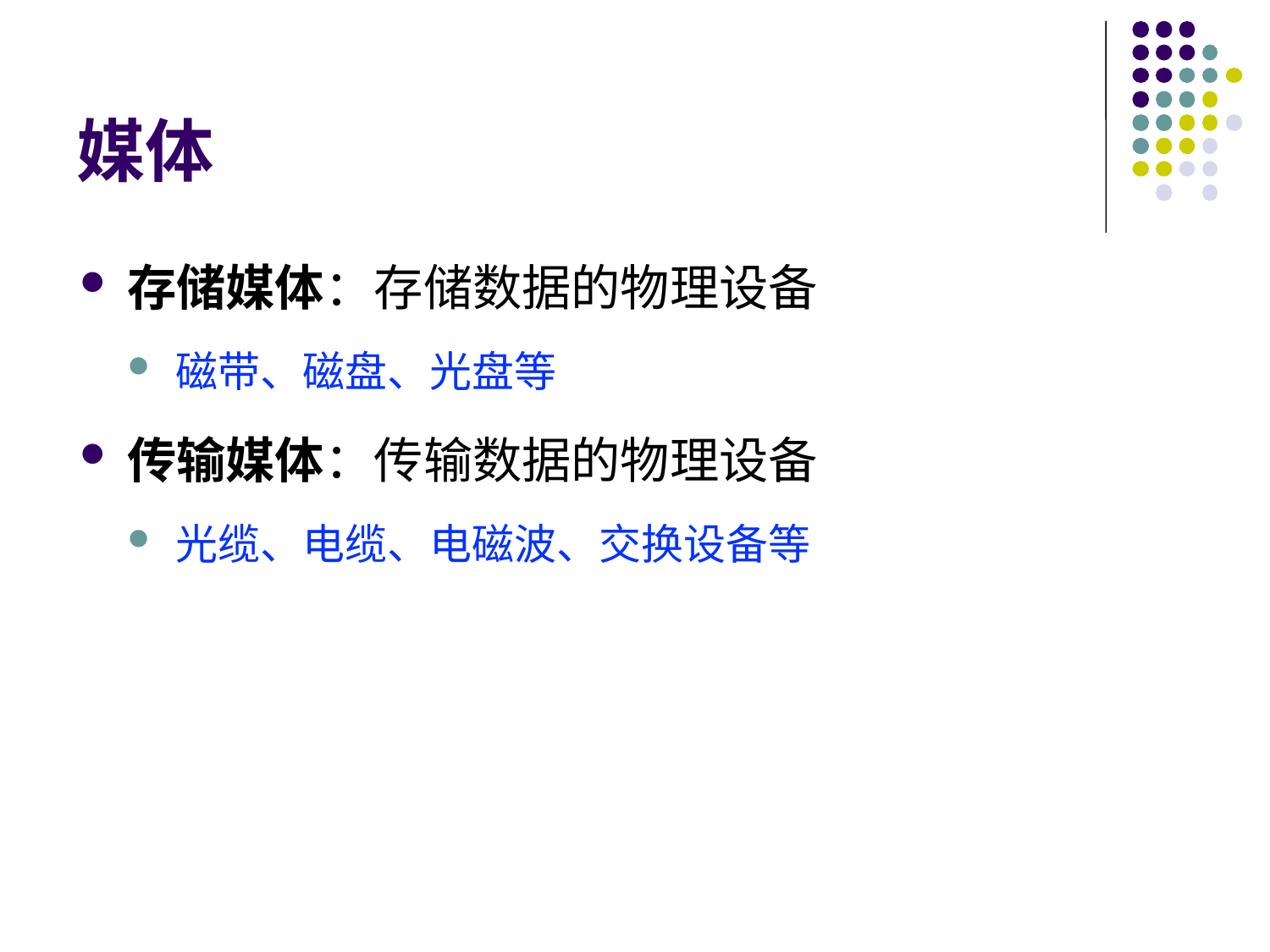

# 媒体
存储媒体：存储数据的物理设备
磁带、磁盘、光盘等
传输媒体：传输数据的物理设备
光缆、电缆、电磁波、交换设备等